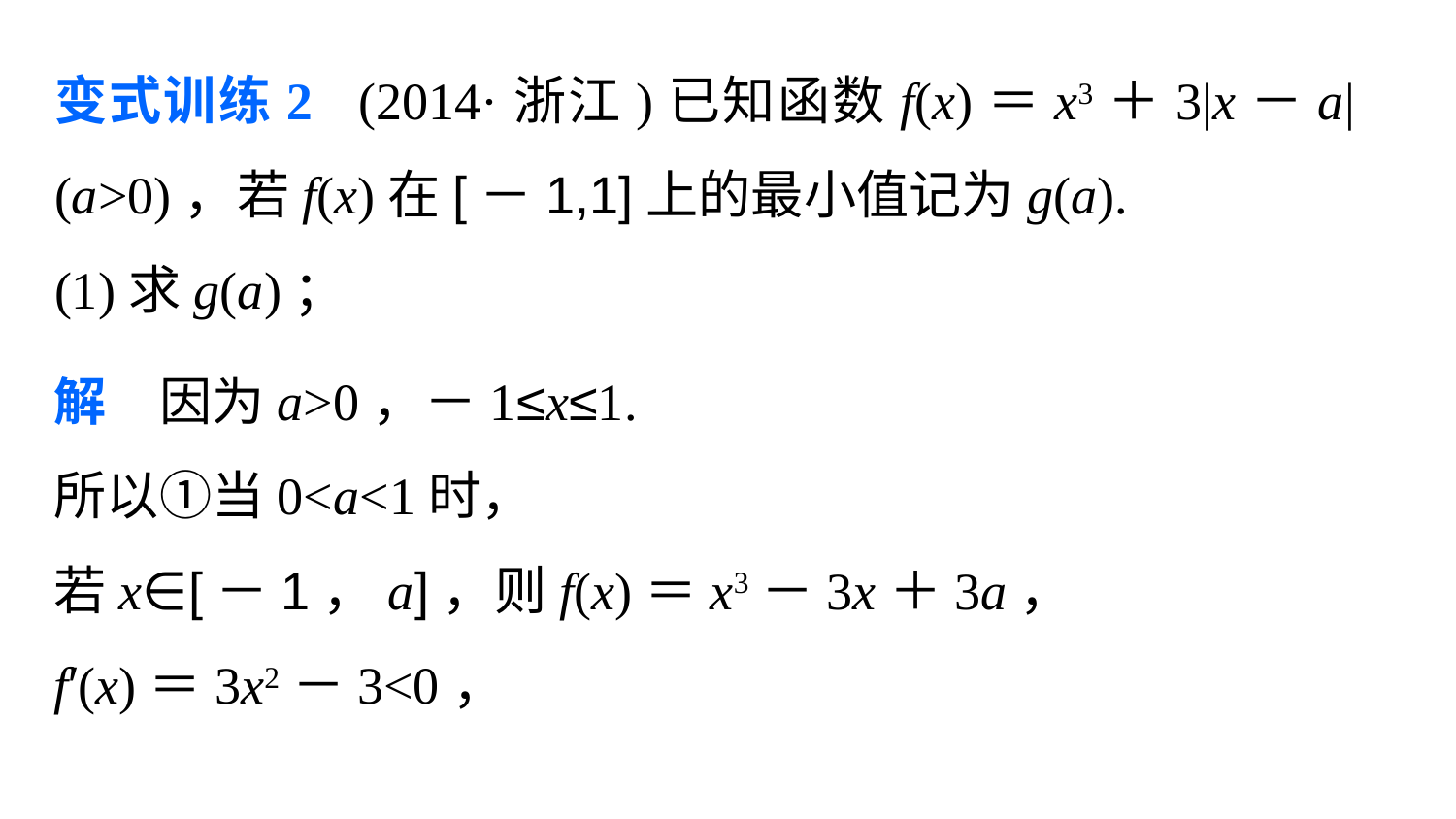

变式训练2   (2014·浙江)已知函数f(x)＝x3＋3|x－a|(a>0)，若f(x)在[－1,1]上的最小值记为g(a).
(1)求g(a)；
解　因为a>0，－1≤x≤1.
所以①当0<a<1时，
若x∈[－1，a]，则f(x)＝x3－3x＋3a，
f′(x)＝3x2－3<0，